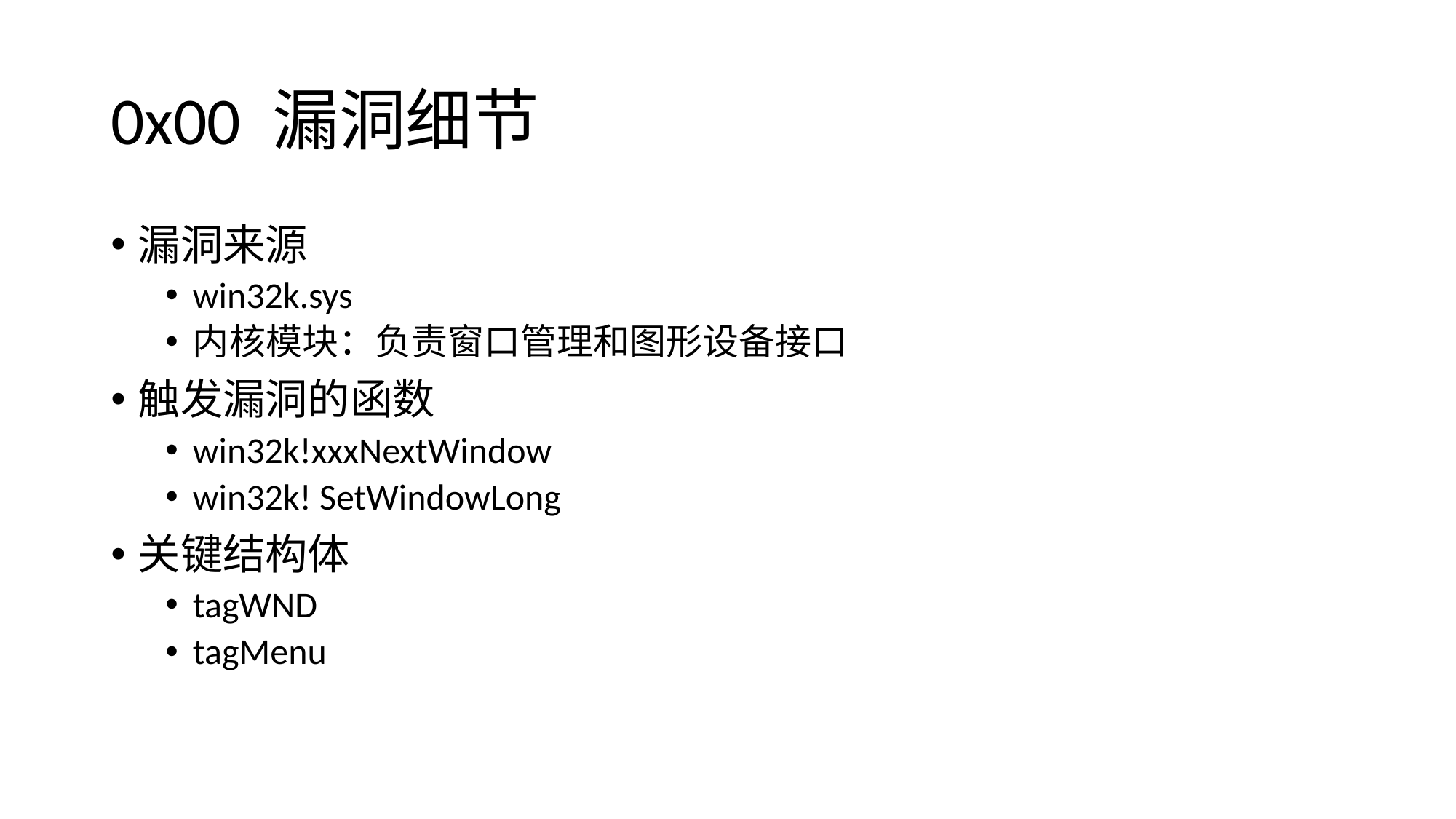

# 0x00 漏洞细节
漏洞来源
win32k.sys
内核模块：负责窗口管理和图形设备接口
触发漏洞的函数
win32k!xxxNextWindow
win32k! SetWindowLong
关键结构体
tagWND
tagMenu